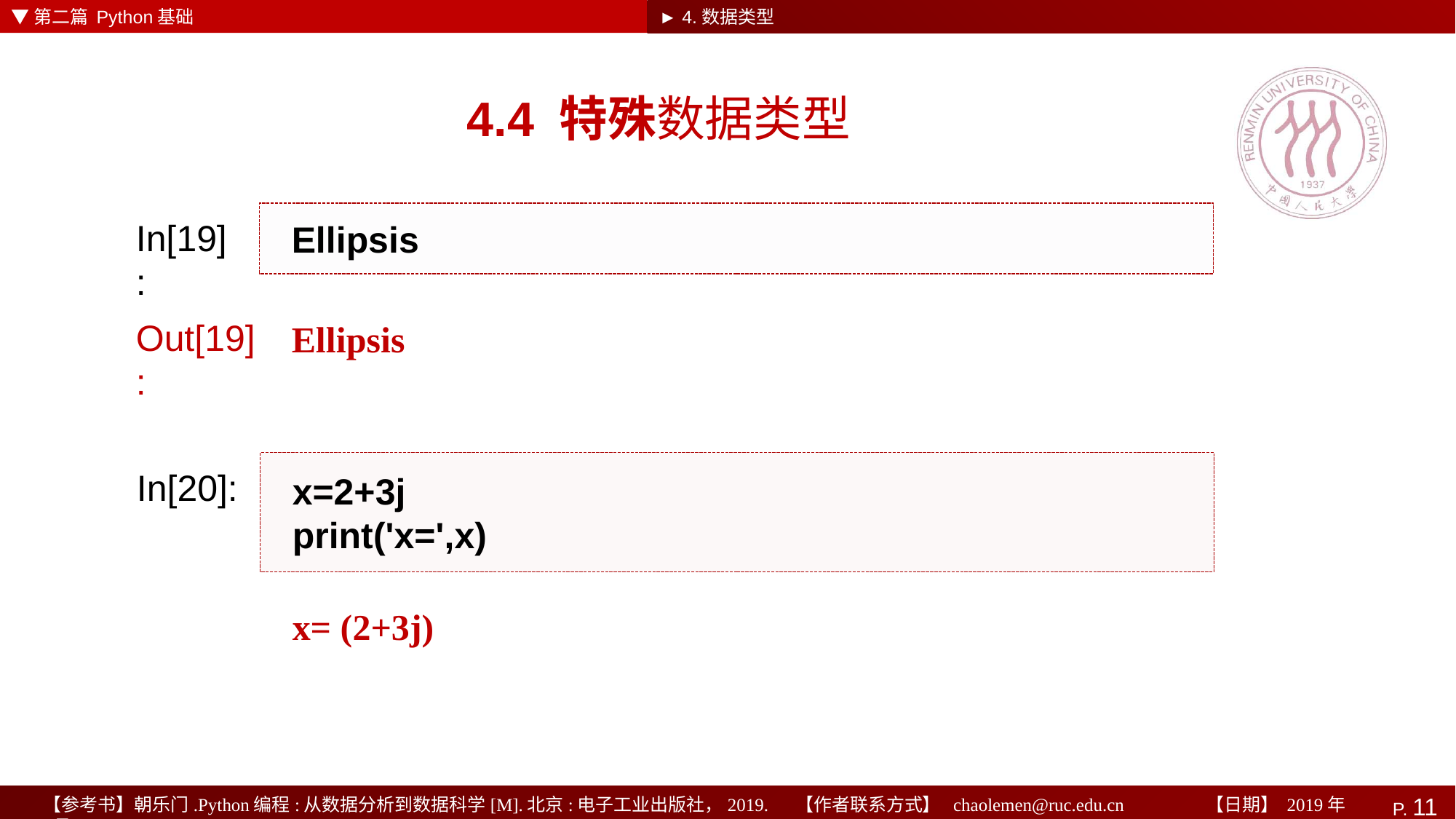

▼第二篇 Python基础
► 4.数据类型
# 4.4 特殊数据类型
Ellipsis
In[19]:
Ellipsis
Out[19]:
x=2+3j
print('x=',x)
In[20]:
x= (2+3j)